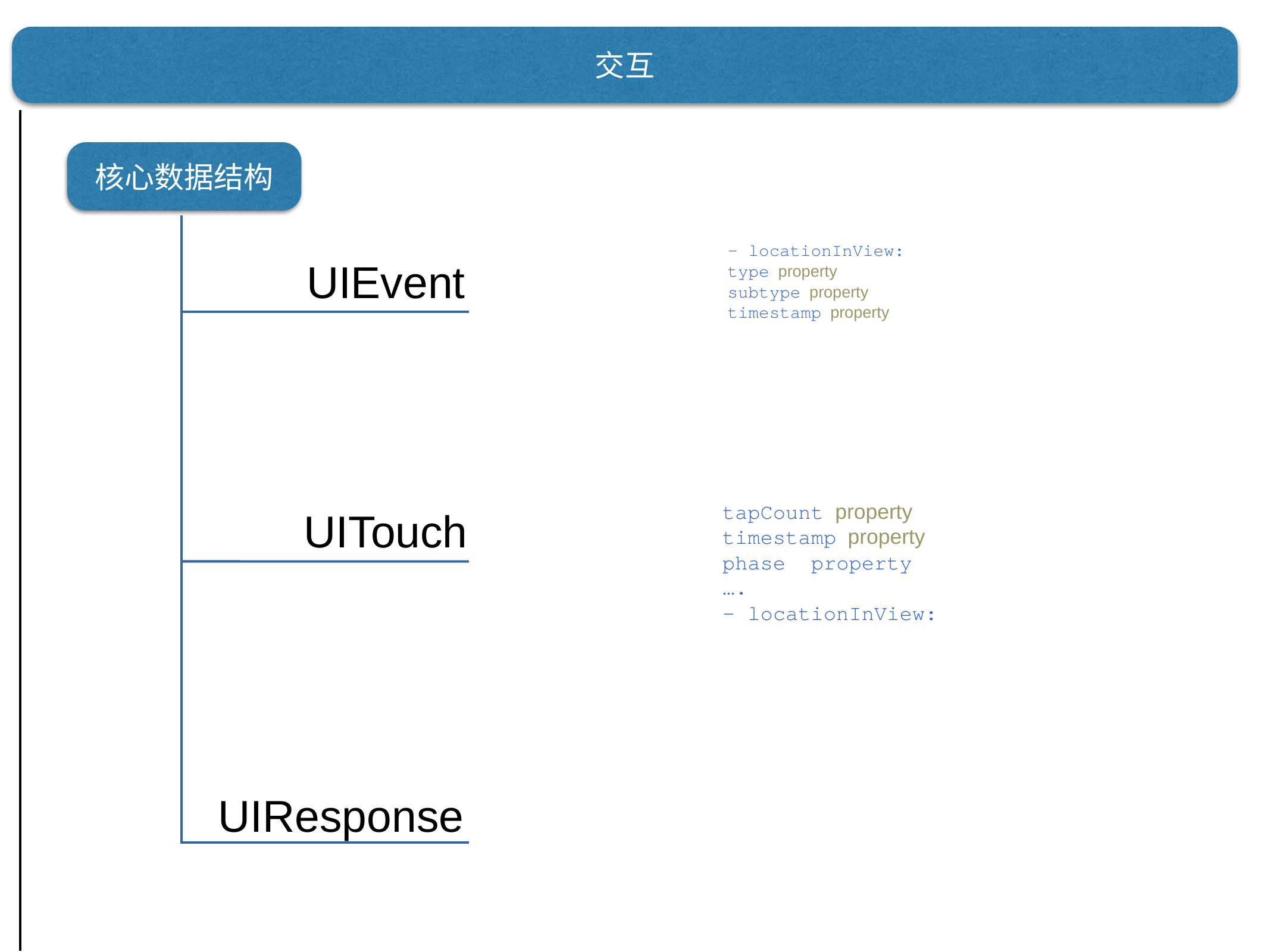

交互

核心数据结构

– locationInView:
type  property
subtype  property
timestamp  property
UIEvent

tapCount  property
timestamp  property
phase  property
….
– locationInView:
UITouch

UIResponse